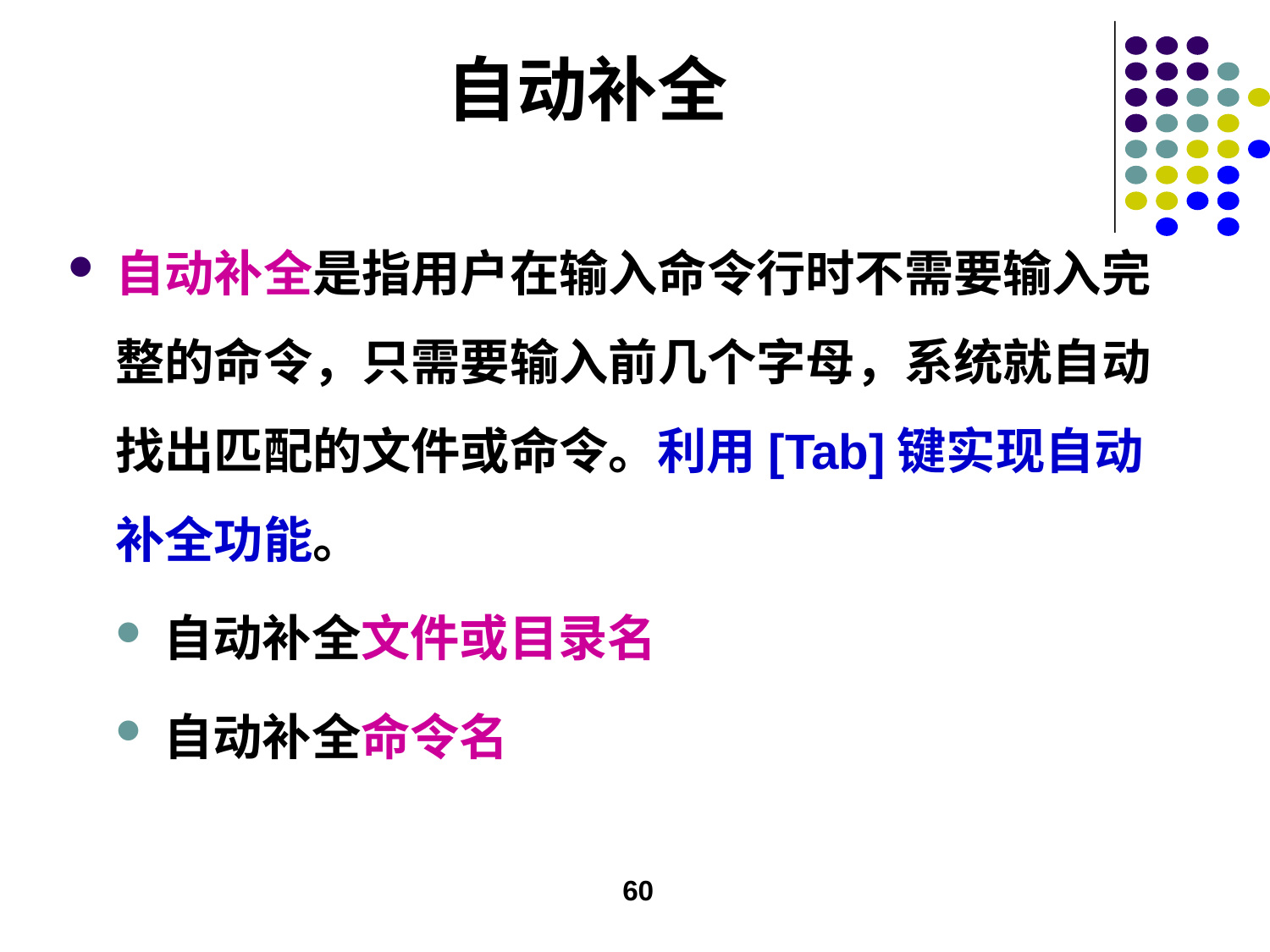

# 自动补全
自动补全是指用户在输入命令行时不需要输入完整的命令，只需要输入前几个字母，系统就自动找出匹配的文件或命令。利用[Tab]键实现自动补全功能。
自动补全文件或目录名
自动补全命令名
60